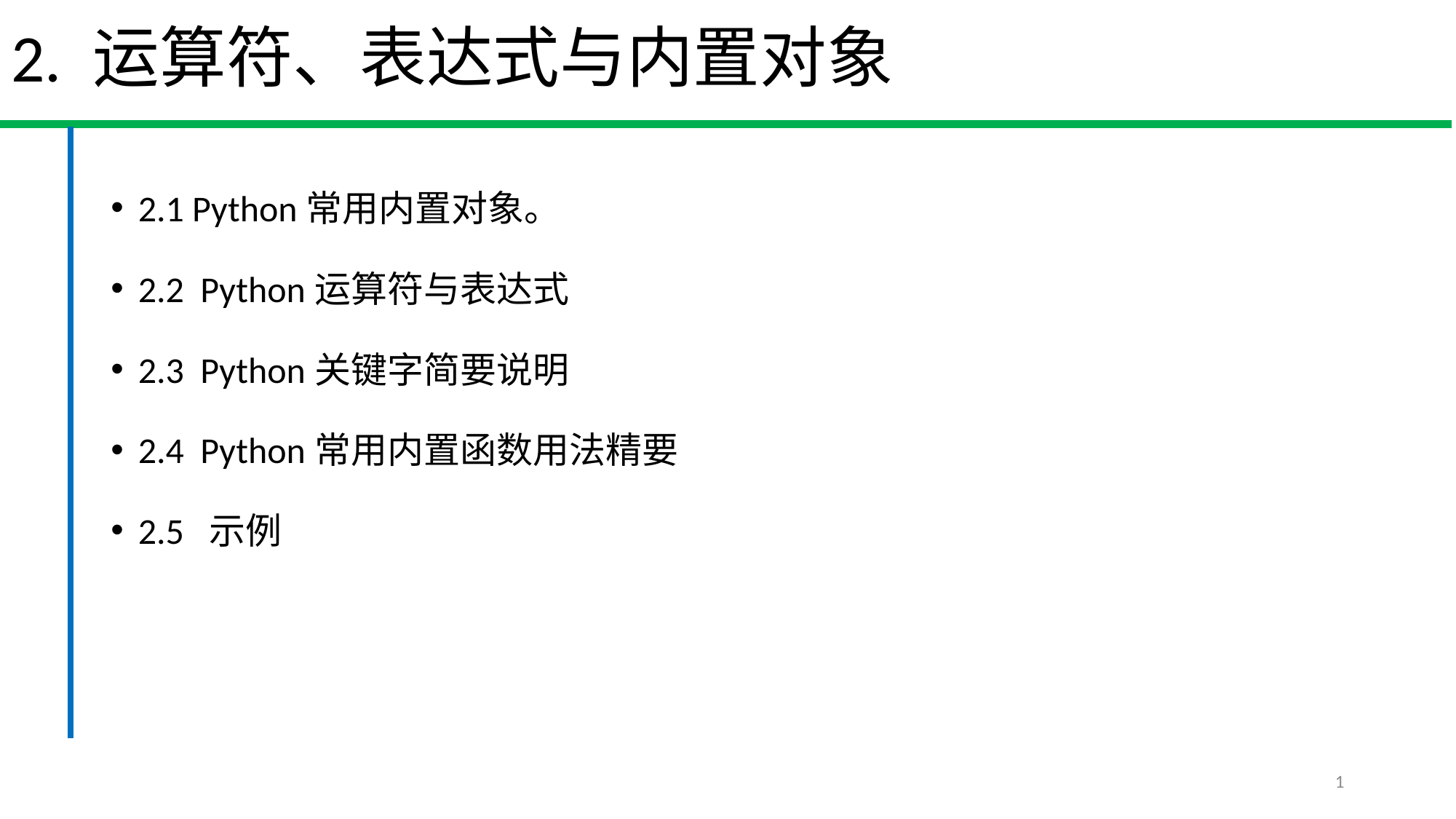

2. 运算符、表达式与内置对象
2.1 Python常用内置对象。
2.2  Python运算符与表达式
2.3  Python关键字简要说明
2.4  Python常用内置函数用法精要
2.5  示例
1